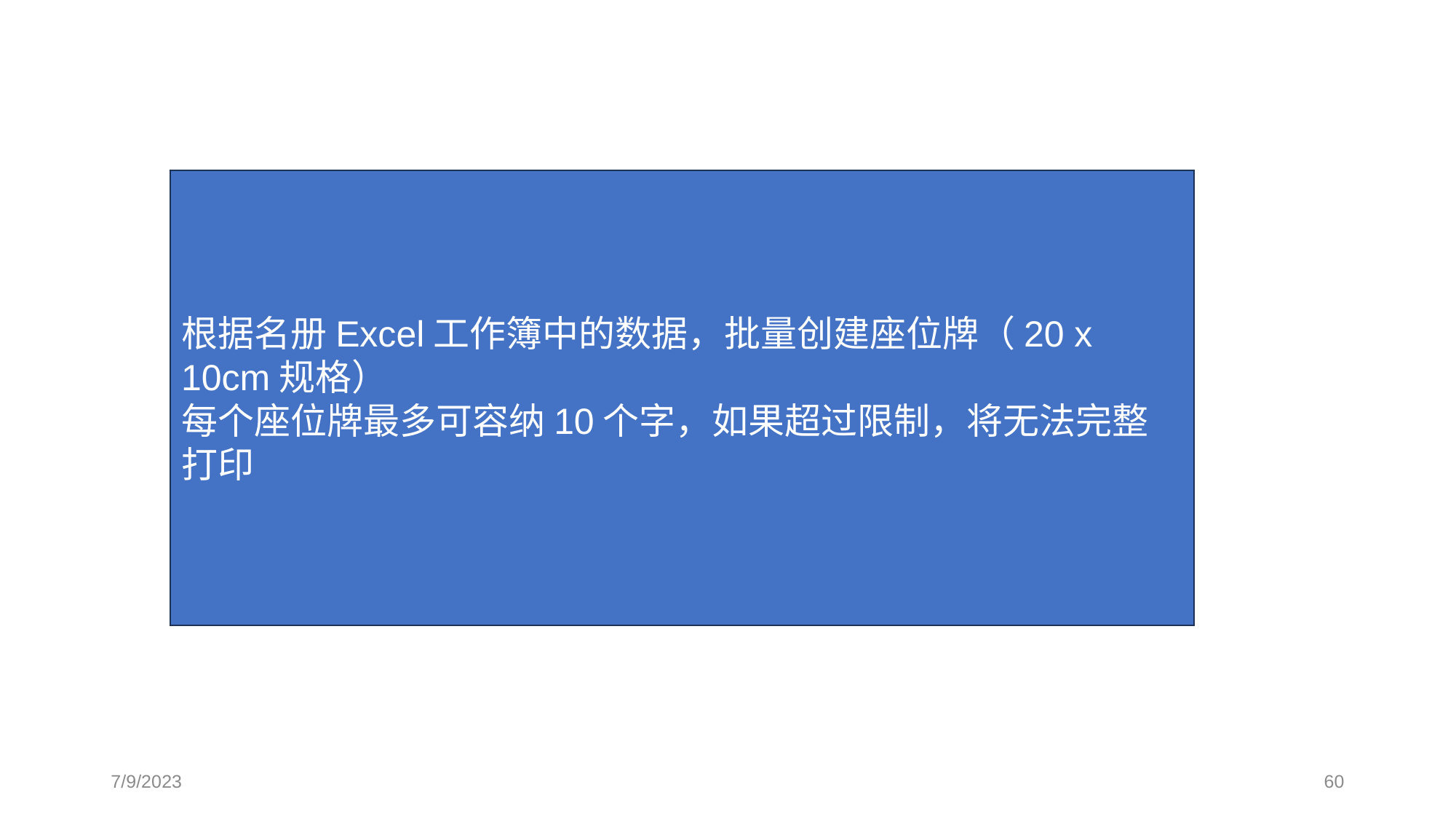

根据名册Excel工作簿中的数据，批量创建座位牌（20 x 10cm规格）
每个座位牌最多可容纳10个字，如果超过限制，将无法完整打印
7/9/2023

60